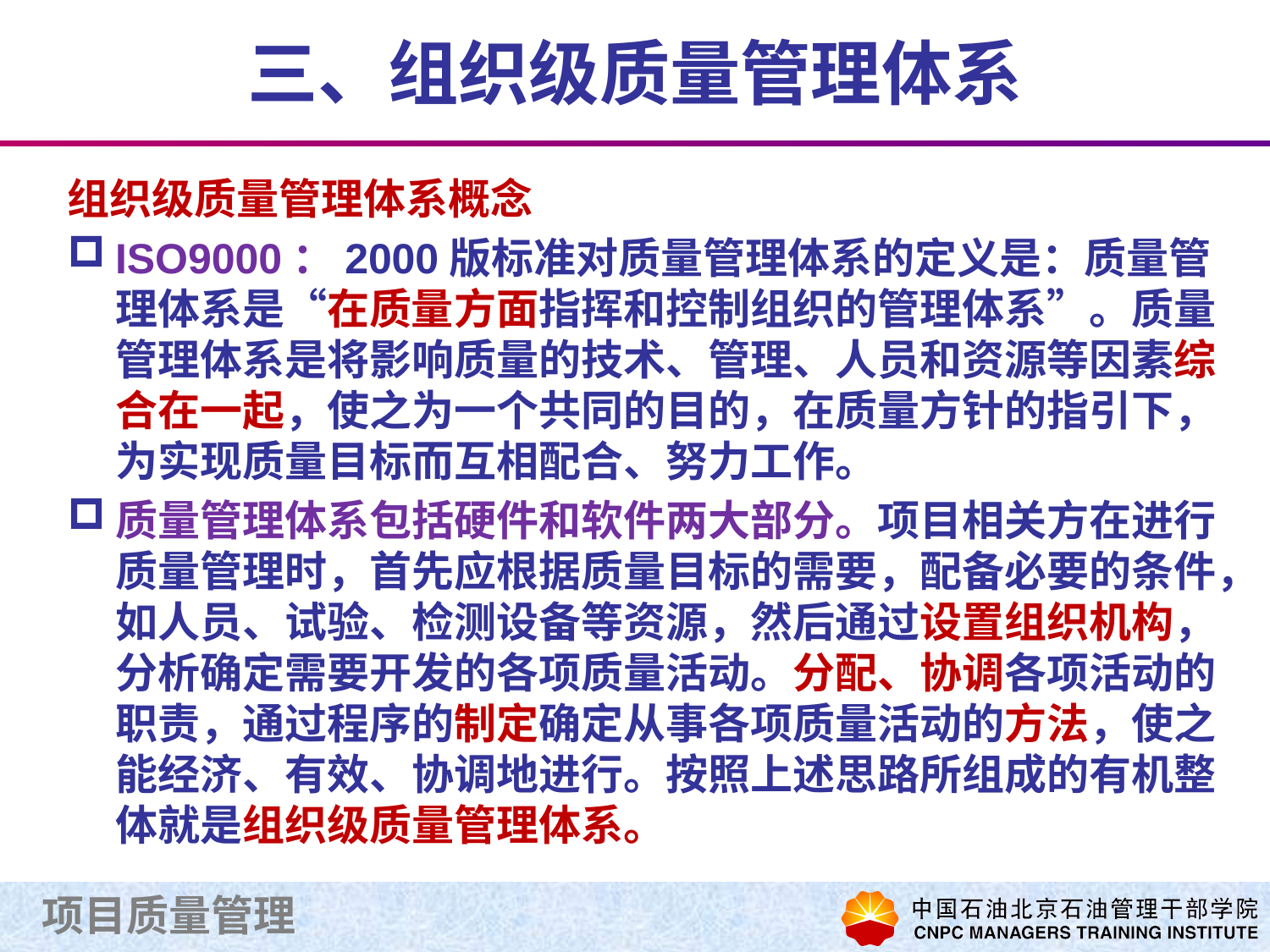

# 三、组织级质量管理体系
组织级质量管理体系概念
ISO9000：2000版标准对质量管理体系的定义是：质量管理体系是“在质量方面指挥和控制组织的管理体系”。质量管理体系是将影响质量的技术、管理、人员和资源等因素综合在一起，使之为一个共同的目的，在质量方针的指引下，为实现质量目标而互相配合、努力工作。
质量管理体系包括硬件和软件两大部分。项目相关方在进行质量管理时，首先应根据质量目标的需要，配备必要的条件，如人员、试验、检测设备等资源，然后通过设置组织机构，分析确定需要开发的各项质量活动。分配、协调各项活动的职责，通过程序的制定确定从事各项质量活动的方法，使之能经济、有效、协调地进行。按照上述思路所组成的有机整体就是组织级质量管理体系。